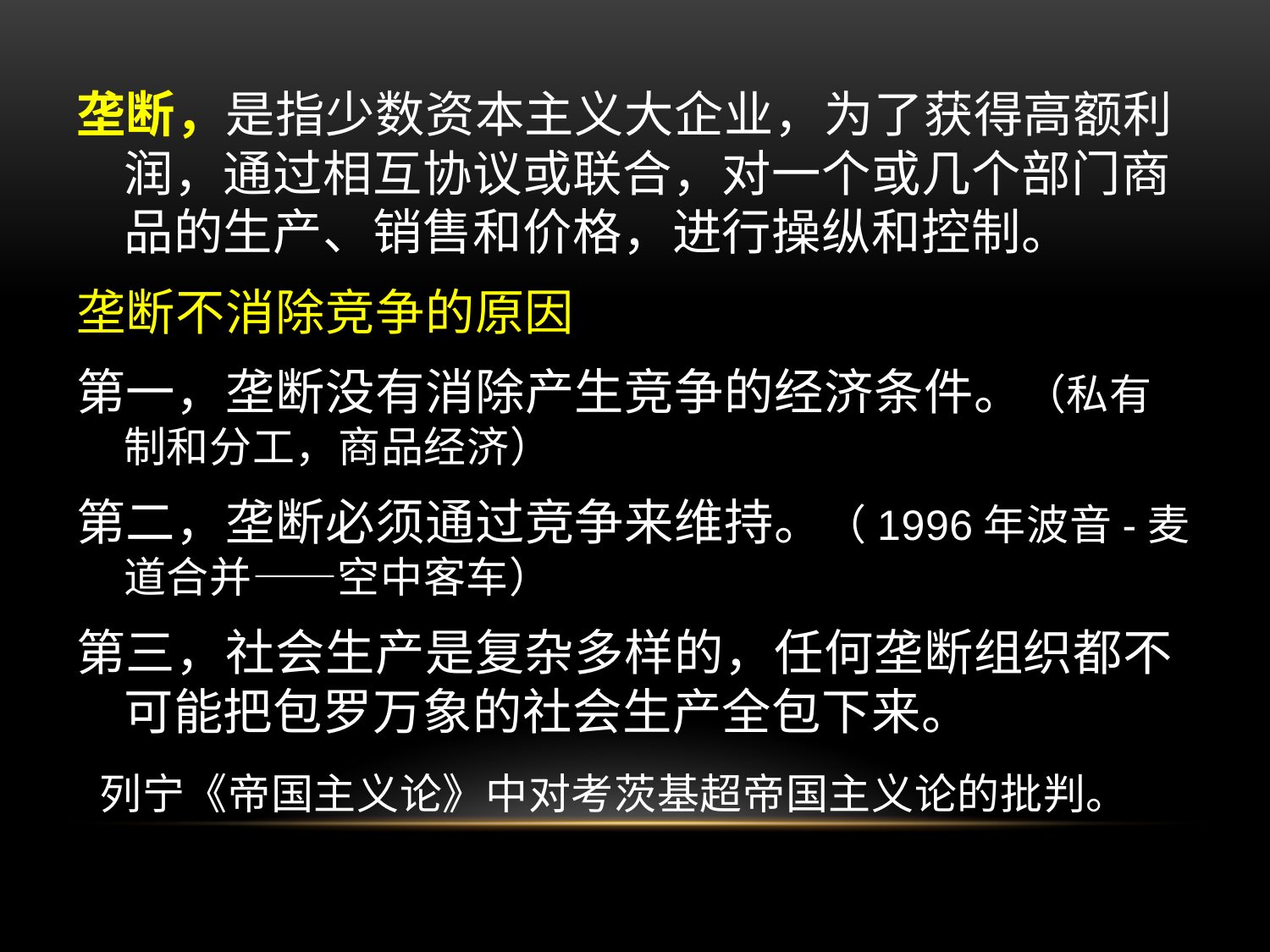

垄断，是指少数资本主义大企业，为了获得高额利润，通过相互协议或联合，对一个或几个部门商品的生产、销售和价格，进行操纵和控制。
垄断不消除竞争的原因
第一，垄断没有消除产生竞争的经济条件。（私有制和分工，商品经济）
第二，垄断必须通过竞争来维持。（1996年波音-麦道合并——空中客车）
第三，社会生产是复杂多样的，任何垄断组织都不可能把包罗万象的社会生产全包下来。
 列宁《帝国主义论》中对考茨基超帝国主义论的批判。